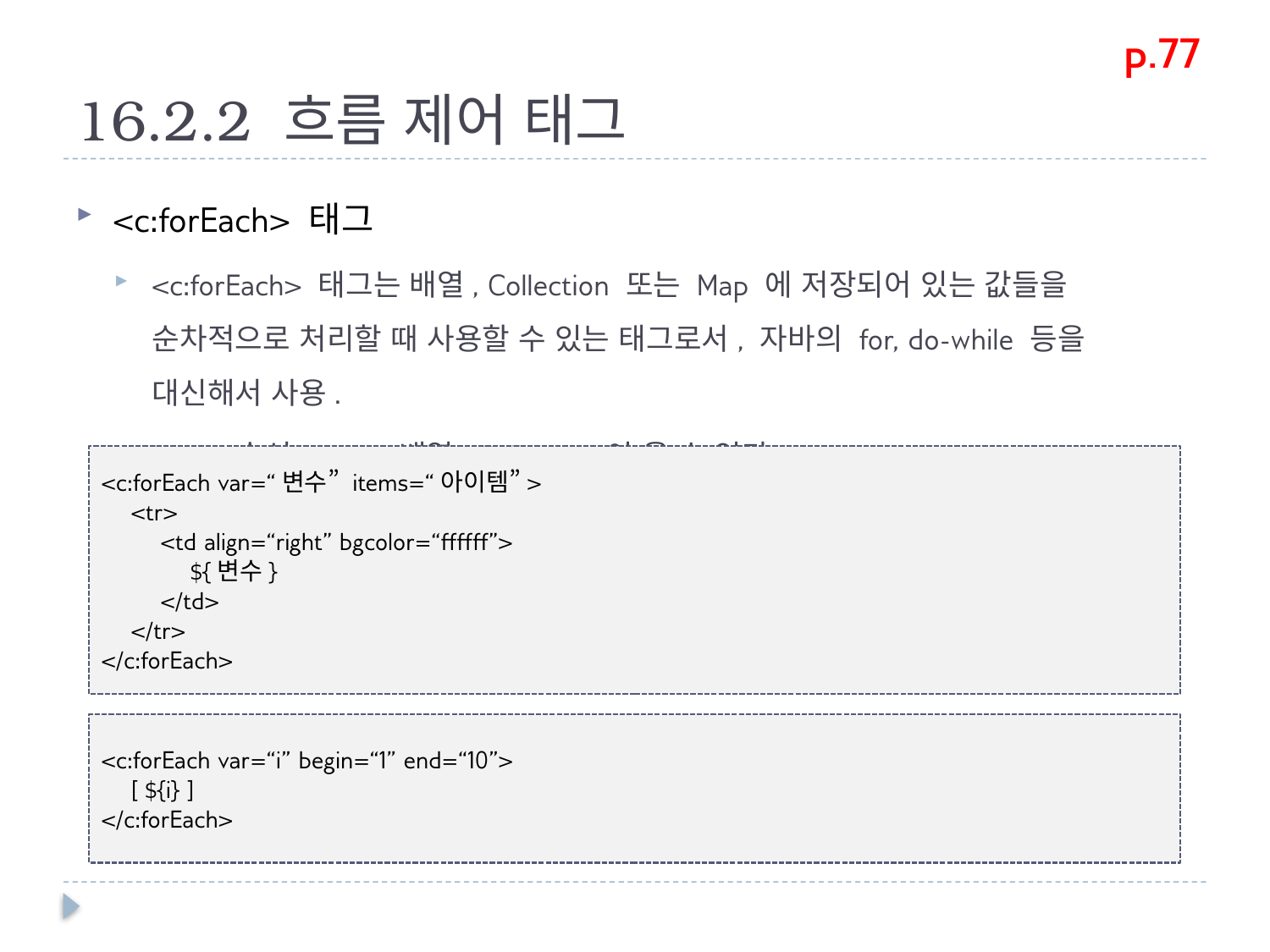

p.77
# 16.2.2 흐름 제어 태그
<c:forEach> 태그
<c:forEach> 태그는 배열, Collection 또는 Map 에 저장되어 있는 값들을 순차적으로 처리할 때 사용할 수 있는 태그로서, 자바의 for, do-while 등을 대신해서 사용.
items 속성 : Map, 배열, Collection이 올 수 있다.
<c:forEach var=“변수” items=“아이템”>
    <tr>
        <td align=“right” bgcolor=“ffffff”>
            ${변수}
        </td>
    </tr>
</c:forEach>
<c:forEach var=“i” begin=“1” end=“10”>
    [ ${i} ]
</c:forEach>